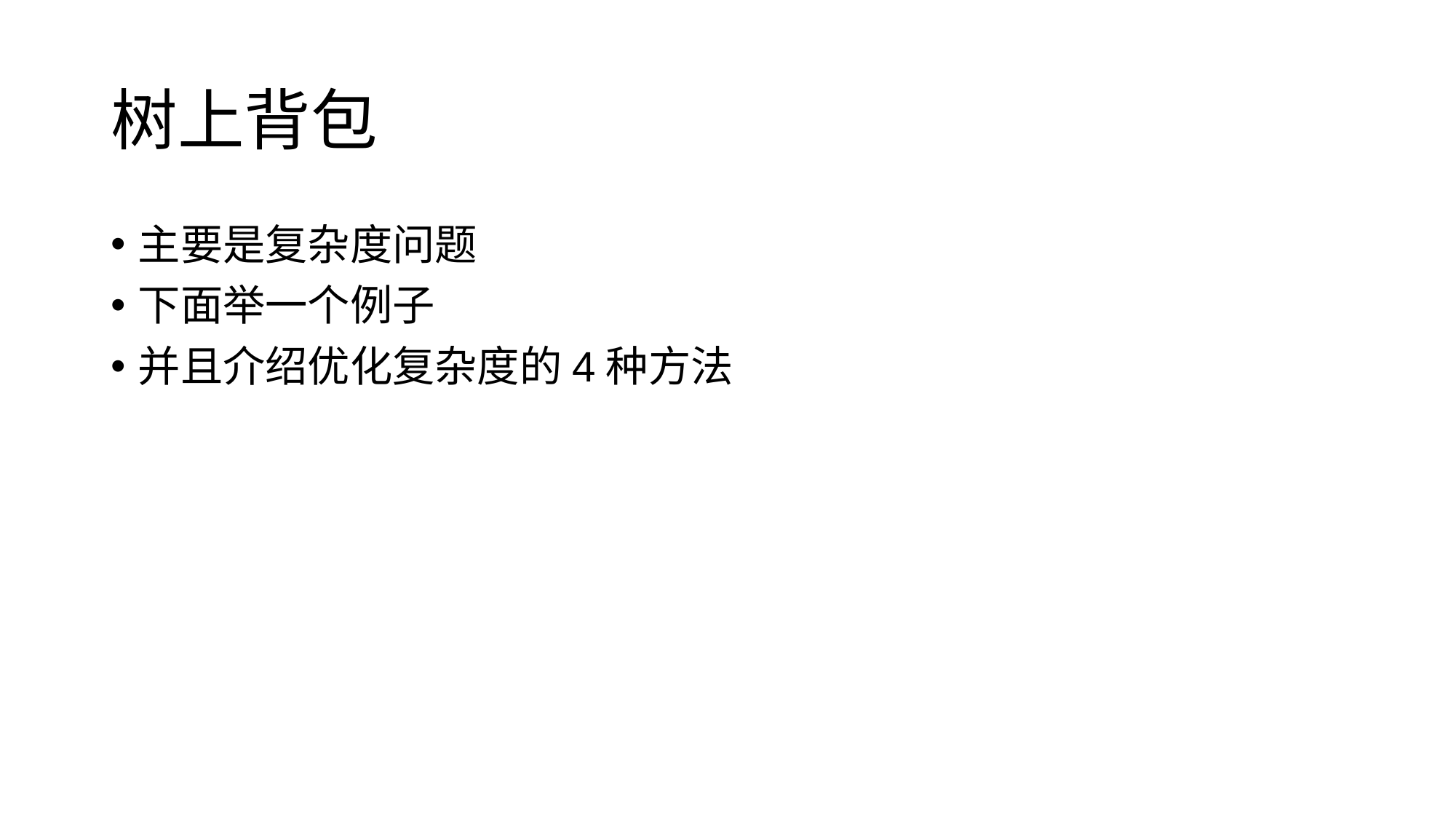

# 树上背包
主要是复杂度问题
下面举一个例子
并且介绍优化复杂度的4种方法